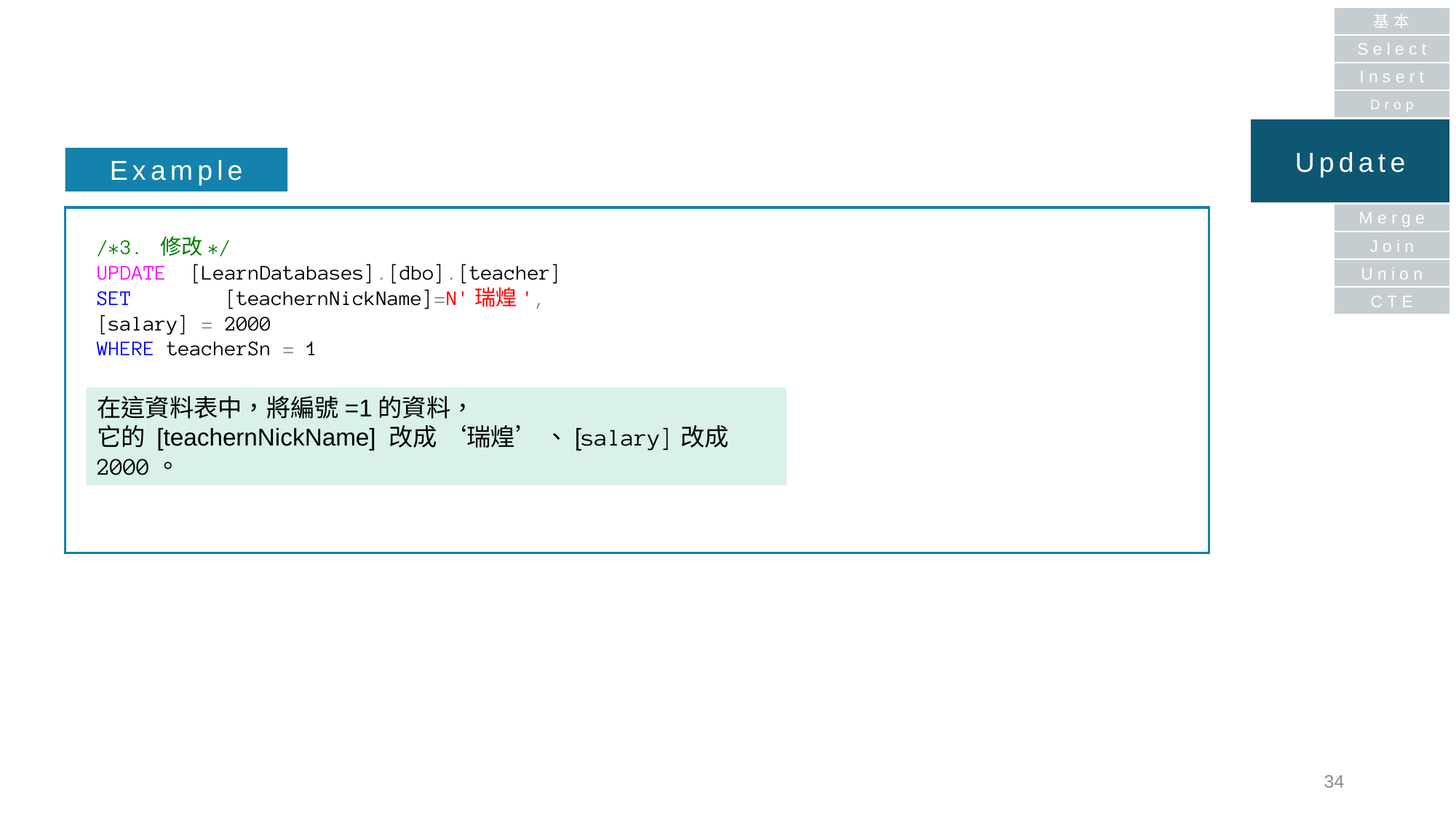

基本
Select
Insert
Drop
Update
Example
Merge

/*3. 修改*/
UPDATE  [LearnDatabases].[dbo].[teacher]
SET        [teachernNickName]=N'瑞煌',
[salary] = 2000
WHERE teacherSn = 1
Join
Union
CTE
在這資料表中，將編號=1的資料，
它的 [teachernNickName] 改成 ‘瑞煌’ 、[salary]改成2000。
34